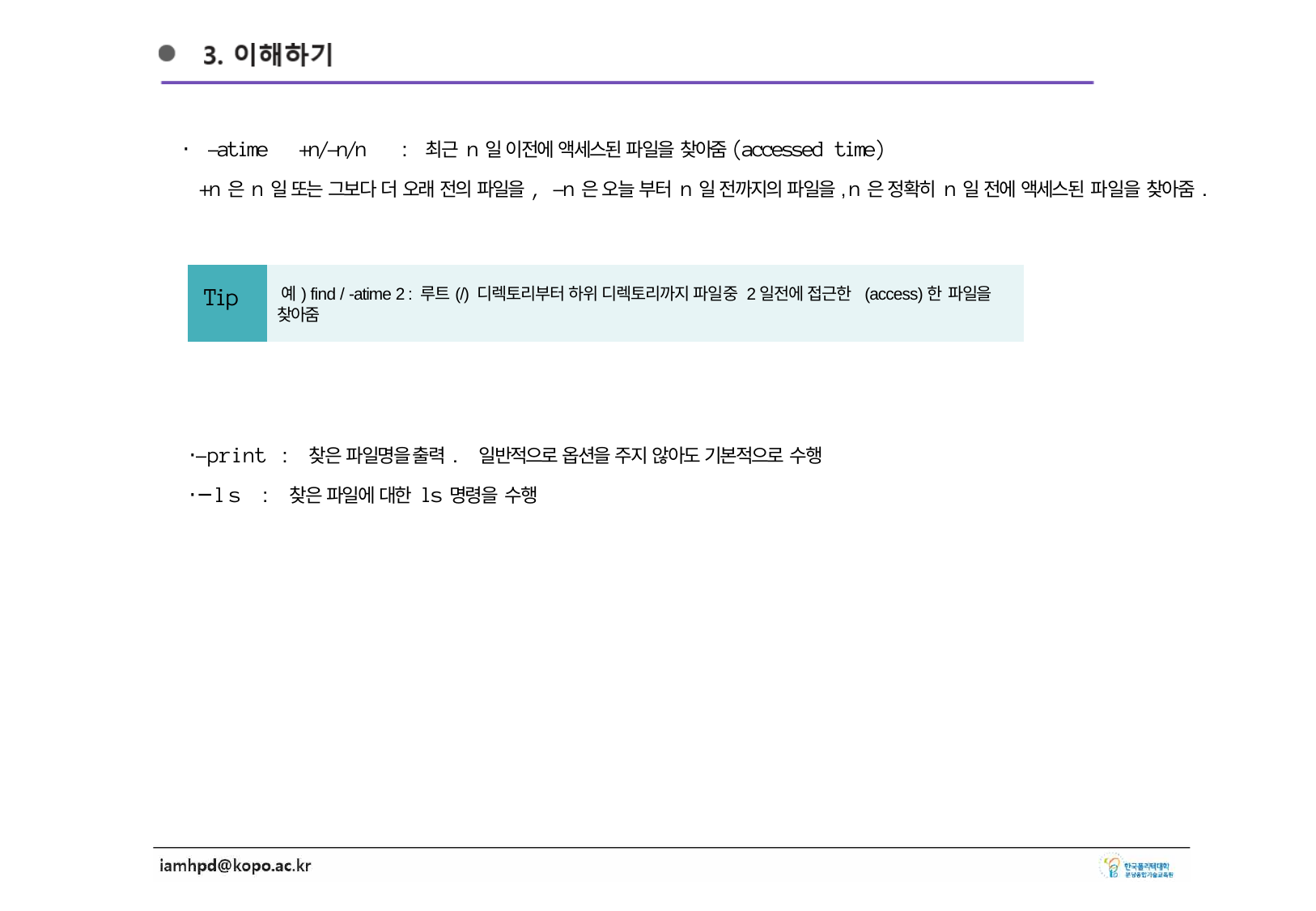

∙ -atime   +n/-n/n   :	최근 n일 이전에 액세스된 파일을 찾아줌(accessed time)
+n은 n일 또는 그보다 더 오래 전의 파일을, -n은 오늘 부터 n일 전까지의 파일을, n은 정확히 n일 전에 액세스된 파일을 찾아줌.
| Tip | 예) find / -atime 2 : 루트(/) 디렉토리부터 하위 디렉토리까지 파일중 2일전에 접근한 (access)한 파일을 찾아줌 |
| --- | --- |
∙-print : 찾은 파일명을 출력. 일반적으로 옵션을 주지 않아도 기본적으로 수행
∙–ls : 찾은 파일에 대한 ls명령을 수행